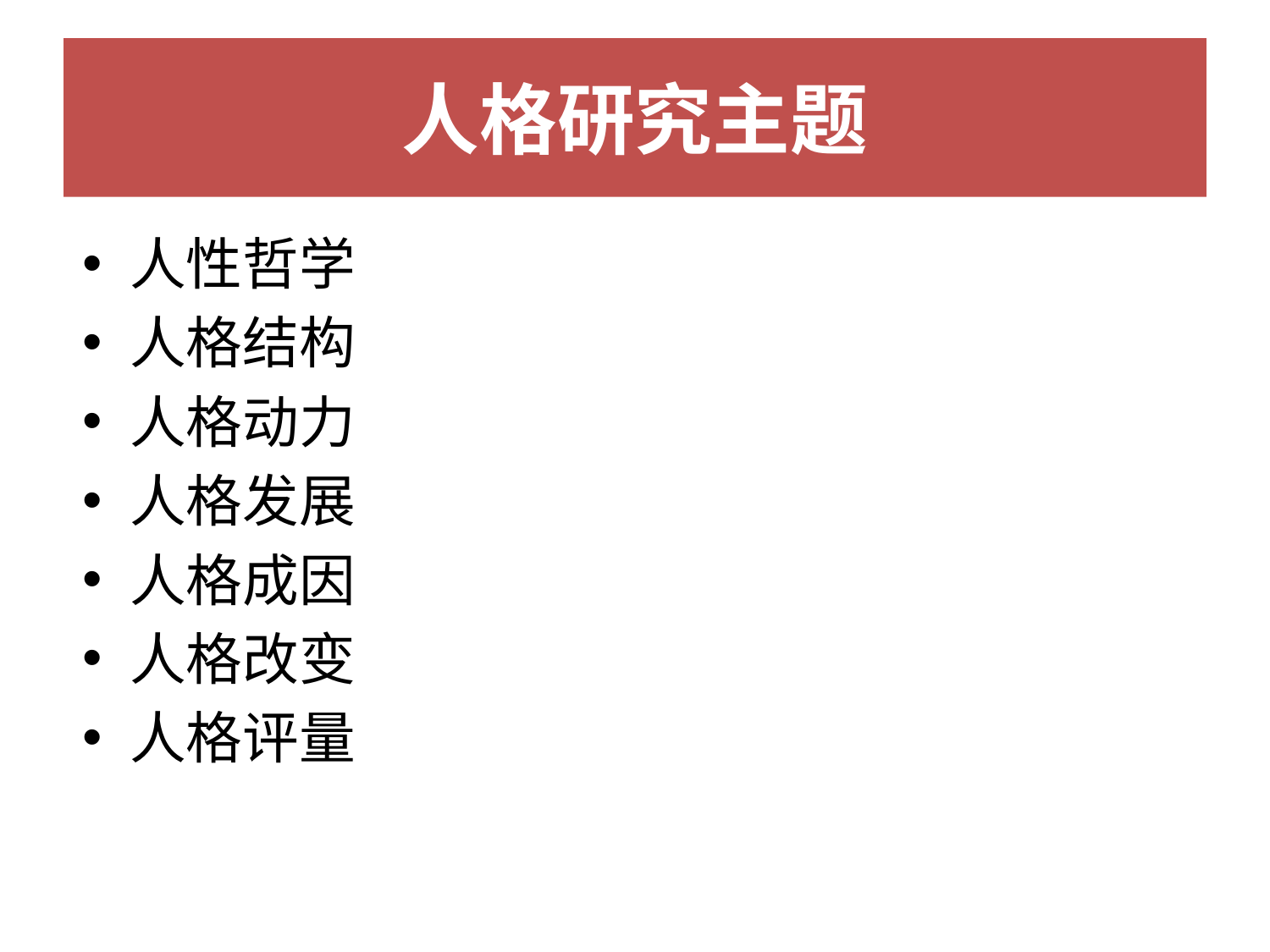

# 人格研究主题
人性哲学
人格结构
人格动力
人格发展
人格成因
人格改变
人格评量